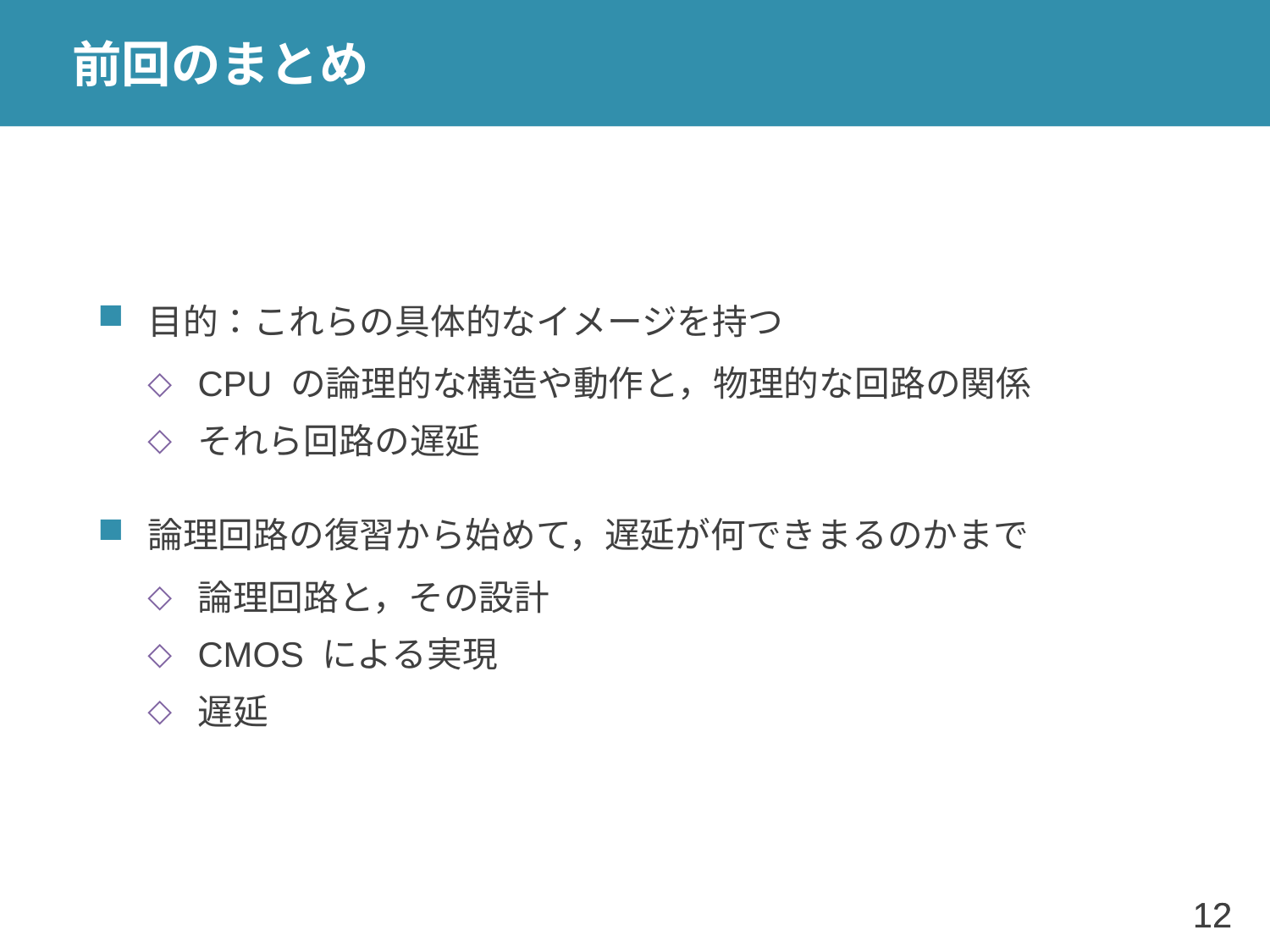

# 前回のまとめ
目的：これらの具体的なイメージを持つ
CPU の論理的な構造や動作と，物理的な回路の関係
それら回路の遅延
論理回路の復習から始めて，遅延が何できまるのかまで
論理回路と，その設計
CMOS による実現
遅延